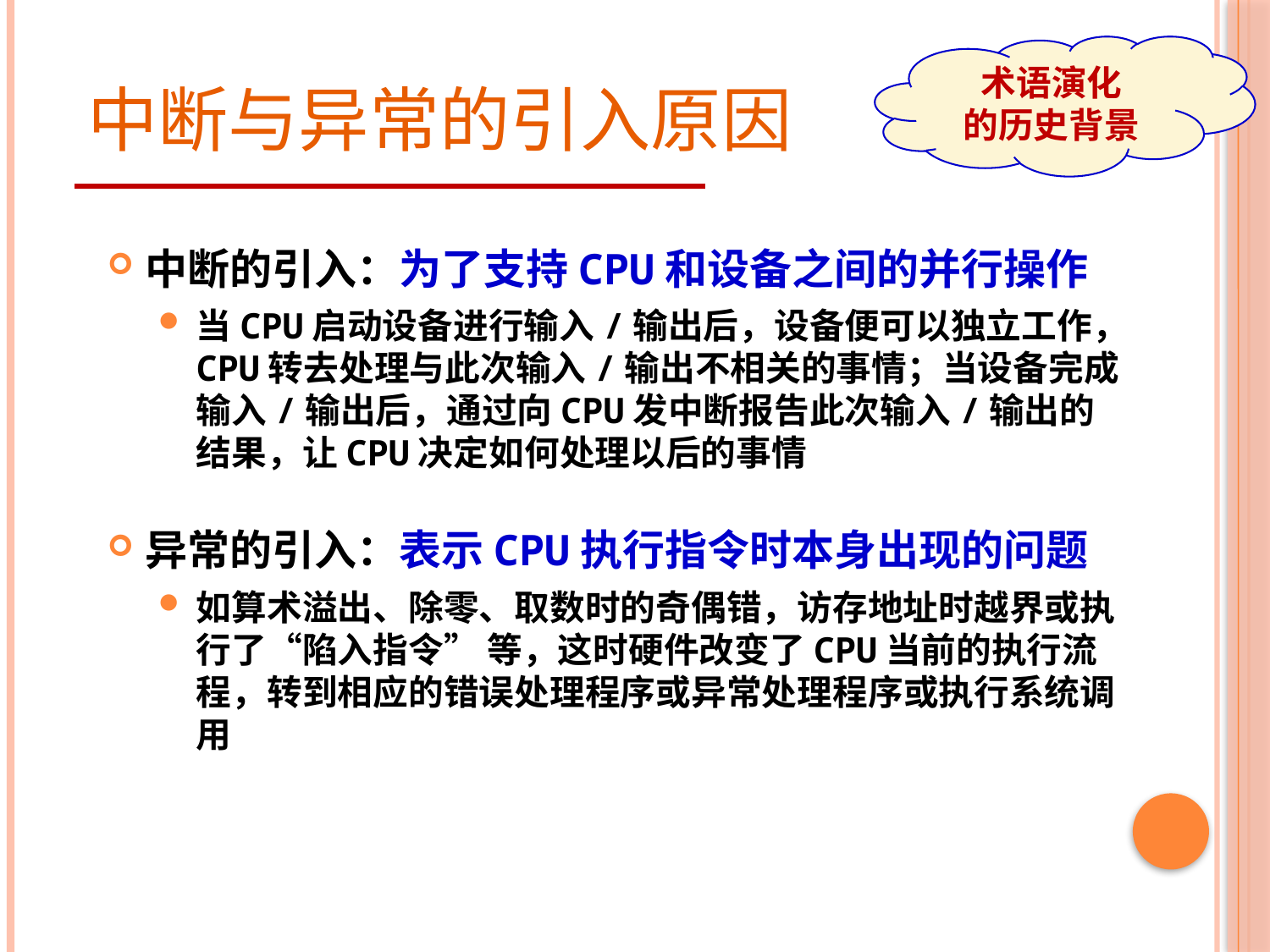

术语演化
的历史背景
# 中断与异常的引入原因
中断的引入：为了支持CPU和设备之间的并行操作
当CPU启动设备进行输入/输出后，设备便可以独立工作，CPU转去处理与此次输入/输出不相关的事情；当设备完成输入/输出后，通过向CPU发中断报告此次输入/输出的结果，让CPU决定如何处理以后的事情

异常的引入：表示CPU执行指令时本身出现的问题
如算术溢出、除零、取数时的奇偶错，访存地址时越界或执行了“陷入指令” 等，这时硬件改变了CPU当前的执行流程，转到相应的错误处理程序或异常处理程序或执行系统调用